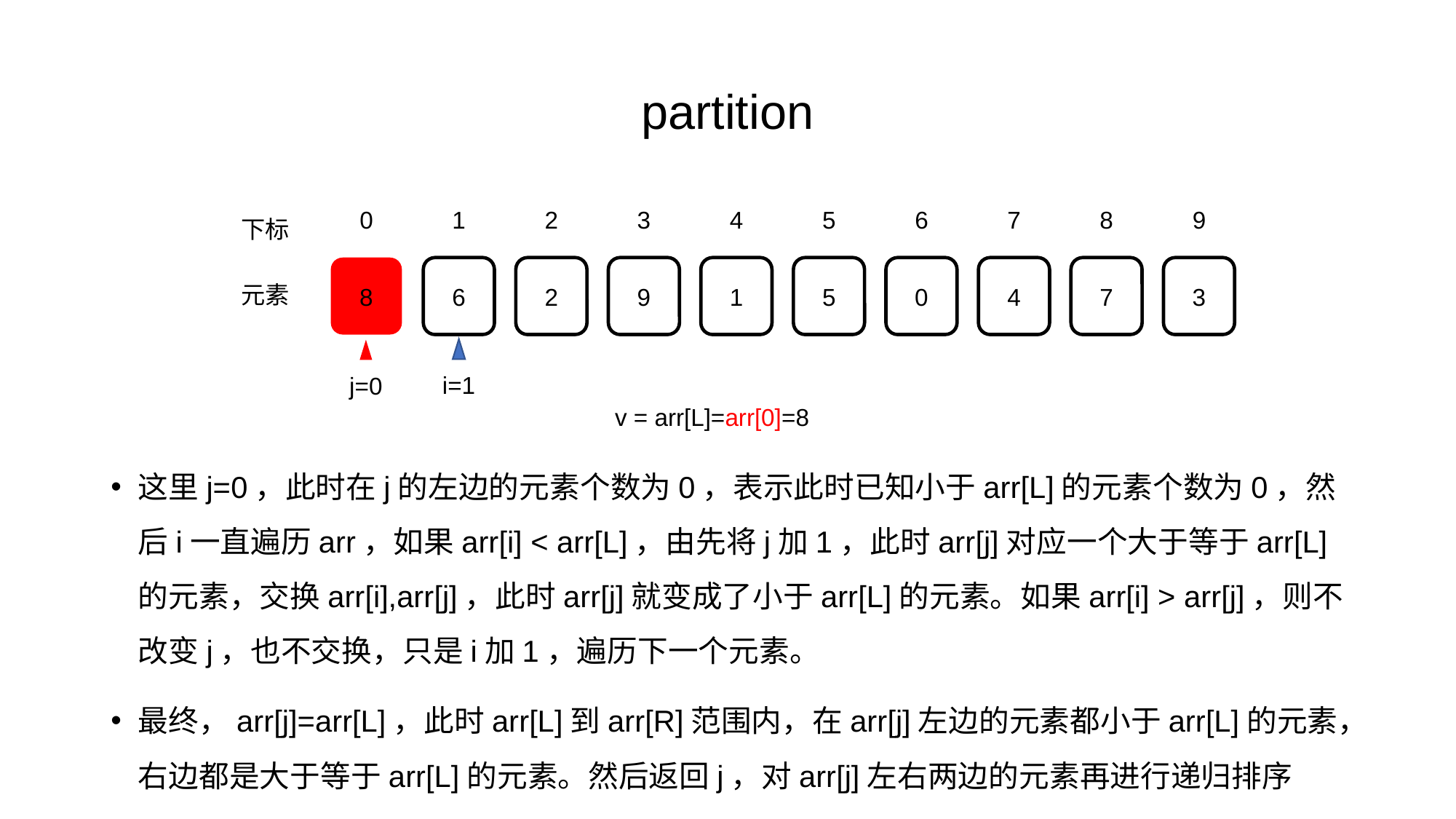

# partition
0
1
2
3
4
5
6
7
8
9
下标
8
6
2
9
1
5
0
4
7
3
元素

i=1

j=0
v = arr[L]=arr[0]=8
这里j=0，此时在j的左边的元素个数为0，表示此时已知小于arr[L]的元素个数为0，然后i一直遍历arr，如果arr[i] < arr[L]，由先将j加1，此时arr[j]对应一个大于等于arr[L]的元素，交换arr[i],arr[j]，此时arr[j]就变成了小于arr[L]的元素。如果arr[i] > arr[j]，则不改变j，也不交换，只是i加1，遍历下一个元素。
最终，arr[j]=arr[L]，此时arr[L]到arr[R]范围内，在arr[j]左边的元素都小于arr[L]的元素，右边都是大于等于arr[L]的元素。然后返回j，对arr[j]左右两边的元素再进行递归排序